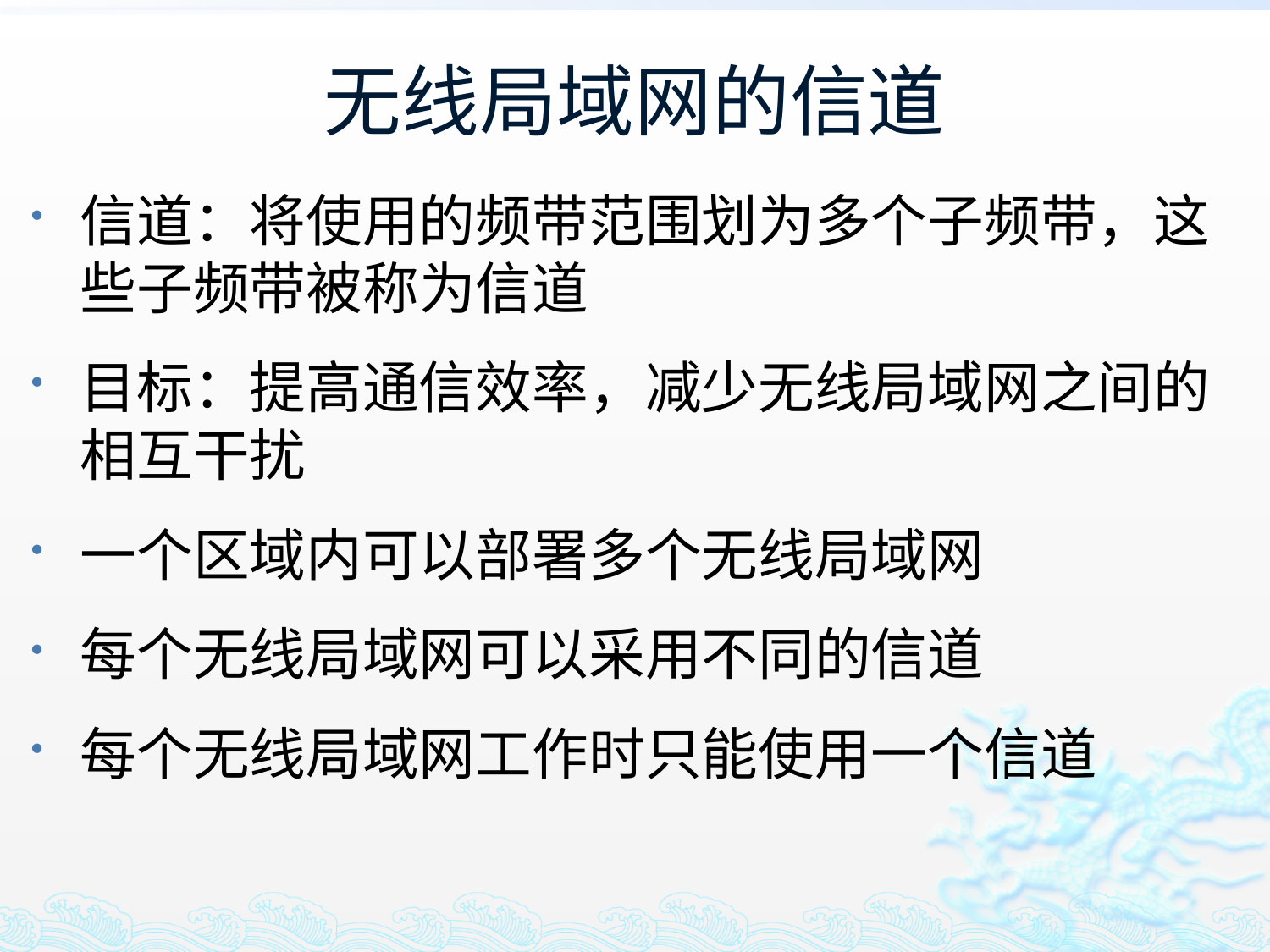

# 无线局域网的信道
信道：将使用的频带范围划为多个子频带，这些子频带被称为信道
目标：提高通信效率，减少无线局域网之间的相互干扰
一个区域内可以部署多个无线局域网
每个无线局域网可以采用不同的信道
每个无线局域网工作时只能使用一个信道